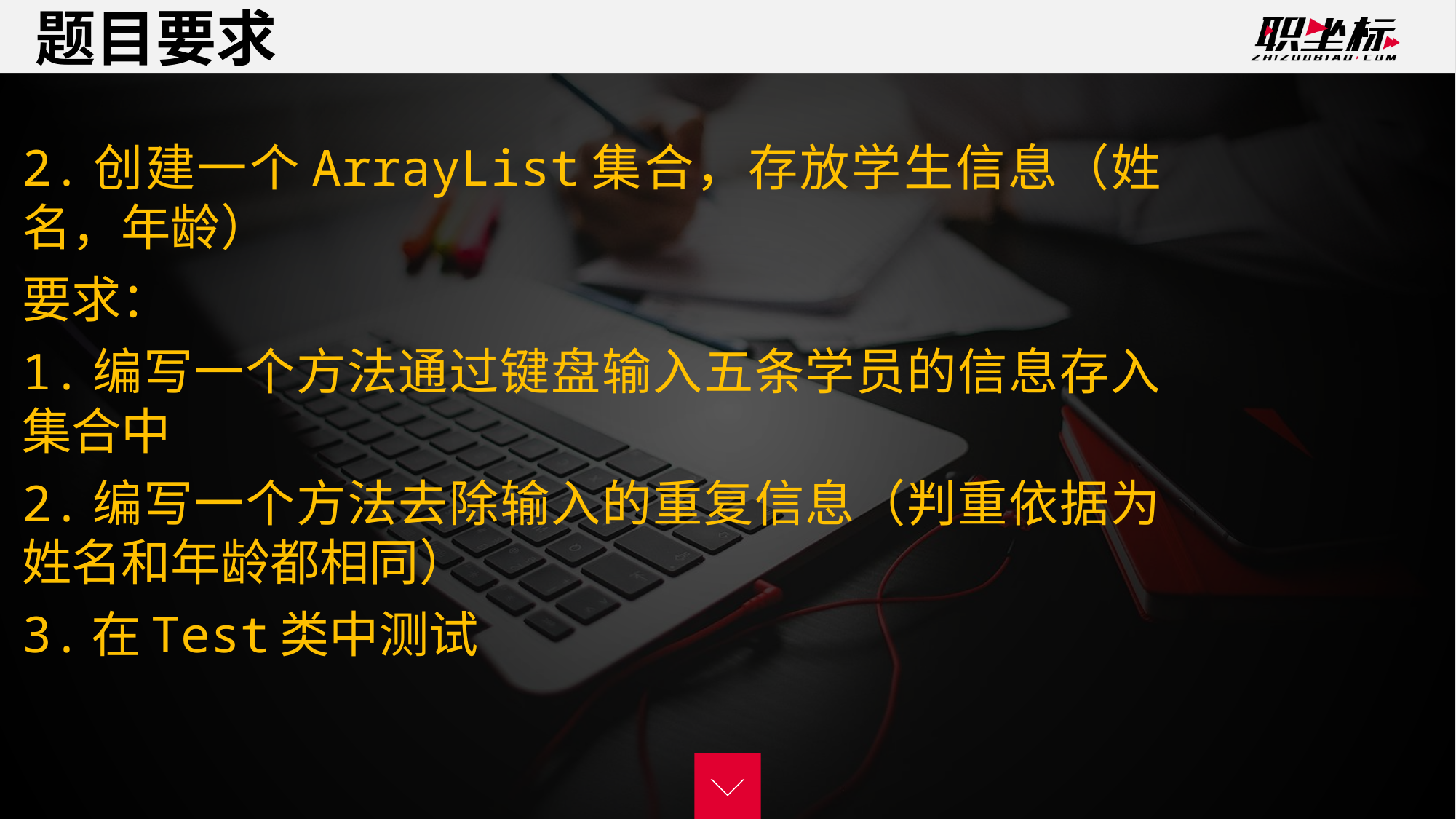

题目要求
2.创建一个ArrayList集合，存放学生信息（姓名，年龄）
要求：
1.编写一个方法通过键盘输入五条学员的信息存入集合中
2.编写一个方法去除输入的重复信息（判重依据为姓名和年龄都相同）
3.在Test类中测试